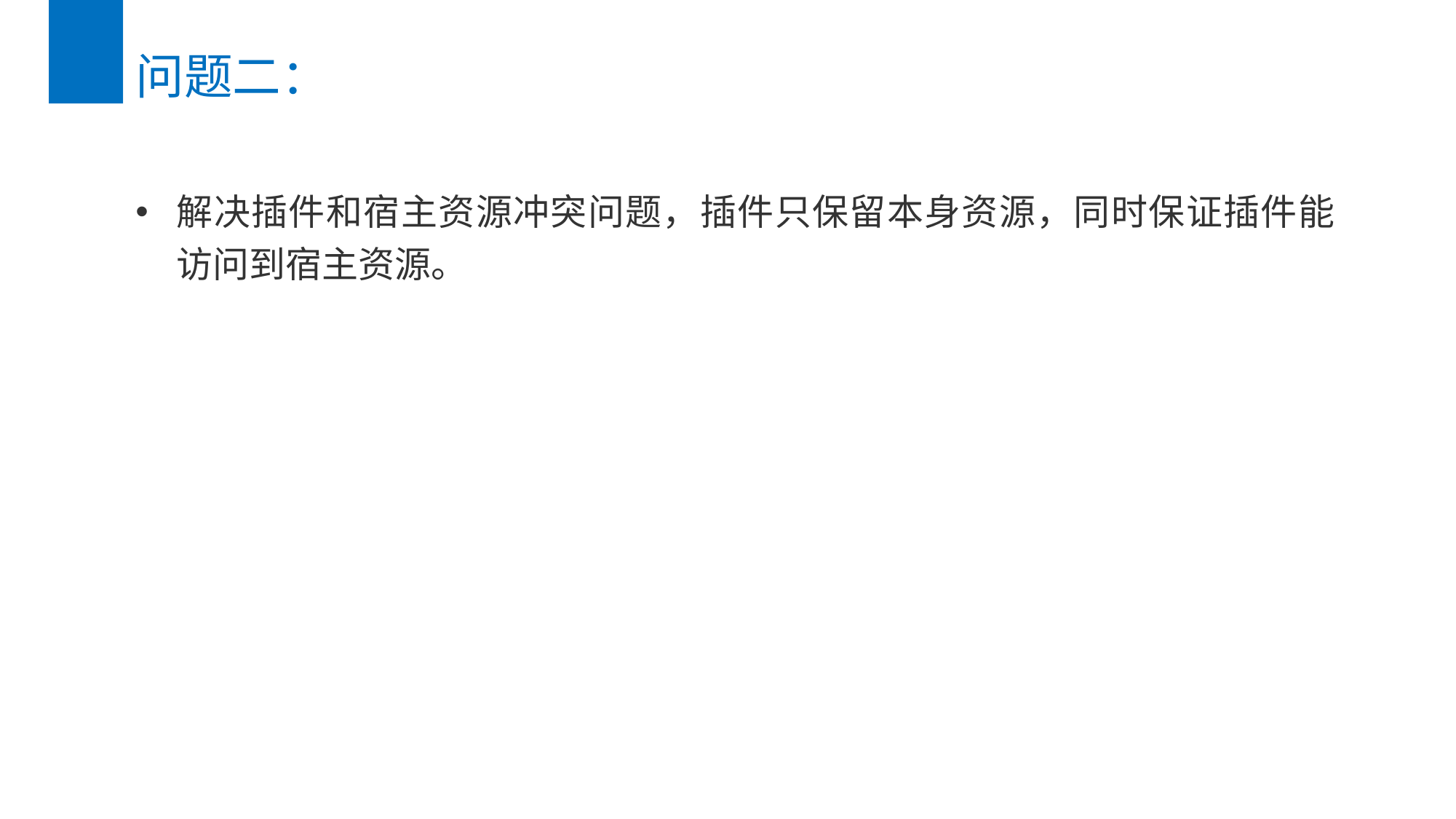

# 问题二：
解决插件和宿主资源冲突问题，插件只保留本身资源，同时保证插件能访问到宿主资源。